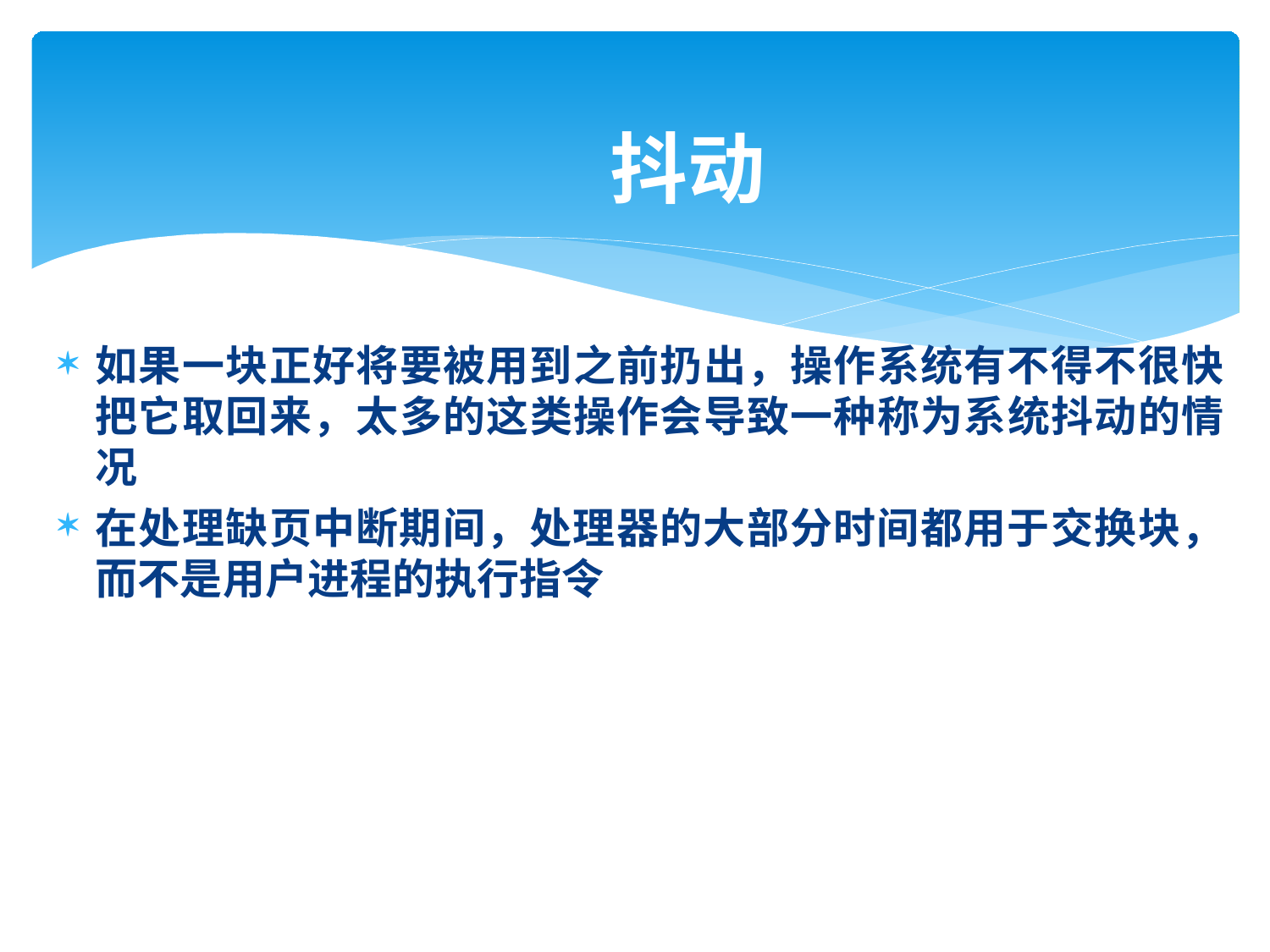

# 抖动
如果一块正好将要被用到之前扔出，操作系统有不得不很快 把它取回来，太多的这类操作会导致一种称为系统抖动的情 况
在处理缺页中断期间，处理器的大部分时间都用于交换块， 而不是用户进程的执行指令